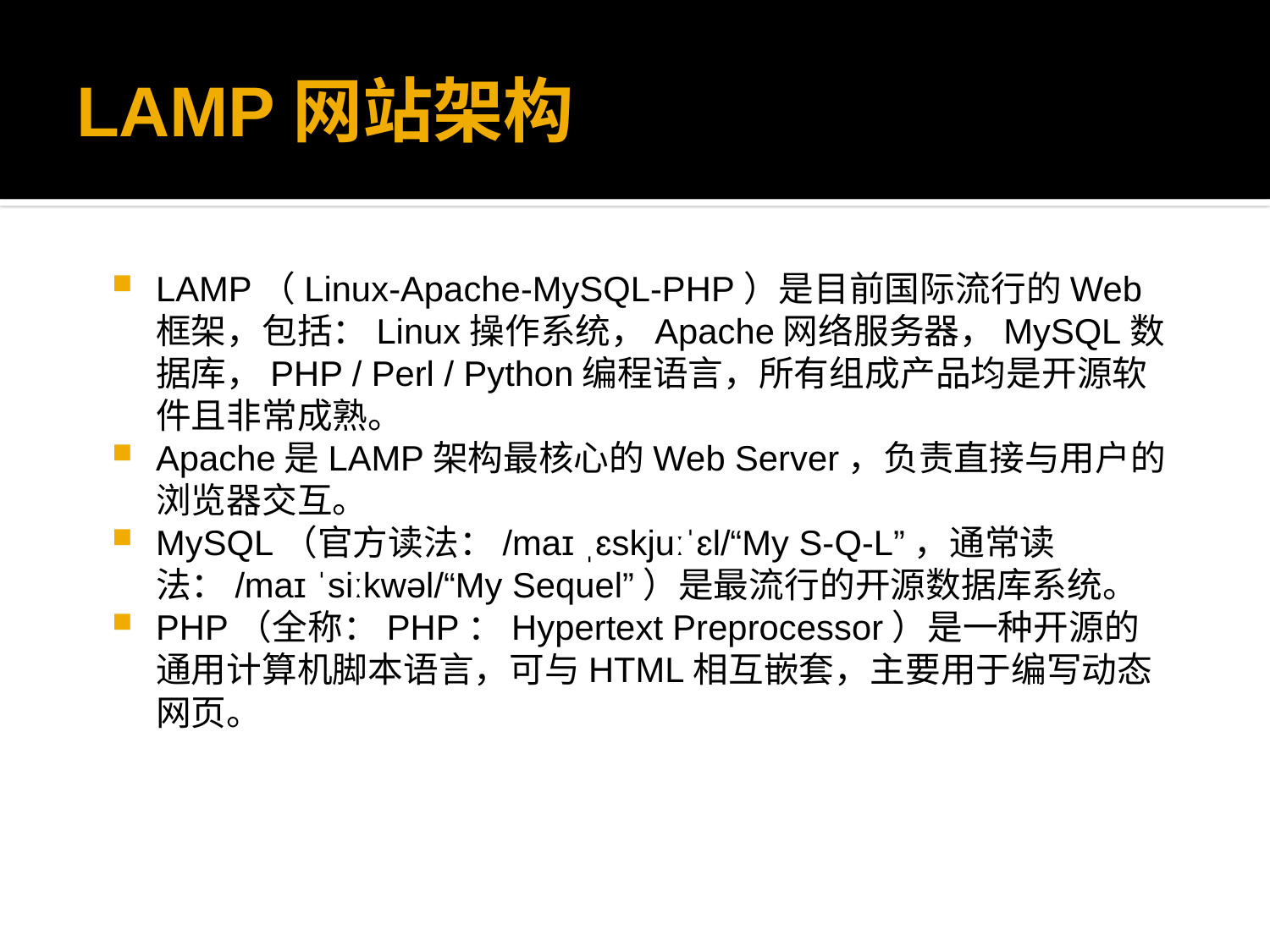

# LAMP网站架构
LAMP（Linux-Apache-MySQL-PHP）是目前国际流行的Web框架，包括：Linux操作系统，Apache网络服务器，MySQL数据库，PHP / Perl / Python编程语言，所有组成产品均是开源软件且非常成熟。
Apache是LAMP架构最核心的Web Server，负责直接与用户的浏览器交互。
MySQL（官方读法：/maɪ ˌɛskjuːˈɛl/“My S-Q-L”，通常读法：/maɪ ˈsiːkwəl/“My Sequel”）是最流行的开源数据库系统。
PHP（全称：PHP：Hypertext Preprocessor）是一种开源的通用计算机脚本语言，可与HTML相互嵌套，主要用于编写动态网页。